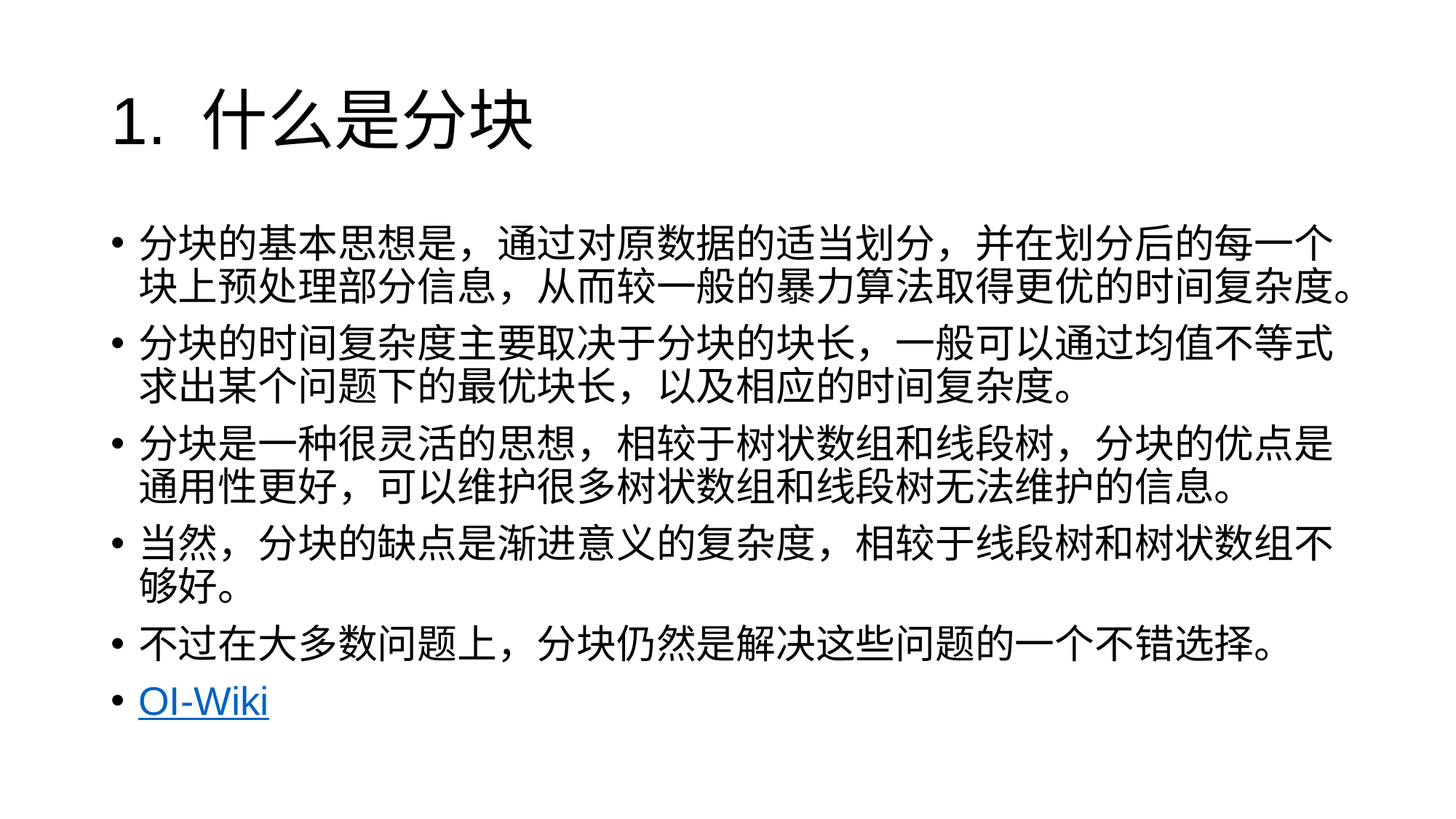

# 1. 什么是分块
分块的基本思想是，通过对原数据的适当划分，并在划分后的每一个块上预处理部分信息，从而较一般的暴力算法取得更优的时间复杂度。
分块的时间复杂度主要取决于分块的块长，一般可以通过均值不等式求出某个问题下的最优块长，以及相应的时间复杂度。
分块是一种很灵活的思想，相较于树状数组和线段树，分块的优点是通用性更好，可以维护很多树状数组和线段树无法维护的信息。
当然，分块的缺点是渐进意义的复杂度，相较于线段树和树状数组不够好。
不过在大多数问题上，分块仍然是解决这些问题的一个不错选择。
OI-Wiki